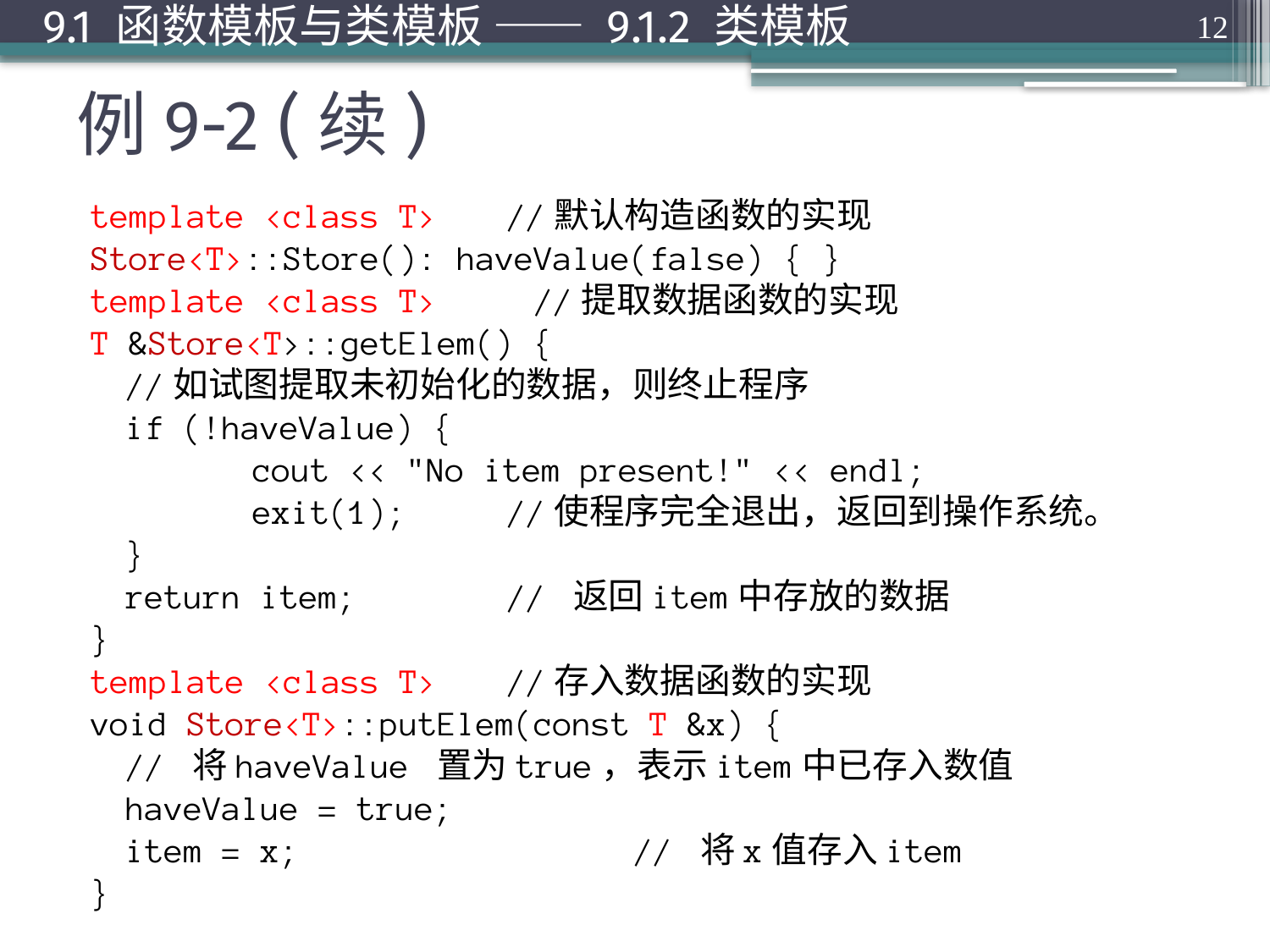

9.1 函数模板与类模板 —— 9.1.2 类模板
12
# 例9-2 (续)
template <class T>	//默认构造函数的实现
Store<T>::Store(): haveValue(false) { }
template <class T>     //提取数据函数的实现
T &Store<T>::getElem() {
	//如试图提取未初始化的数据，则终止程序
	if (!haveValue) {
		cout << "No item present!" << endl;
		exit(1);	//使程序完全退出，返回到操作系统。
	}
	return item;    	// 返回item中存放的数据
}
template <class T>	//存入数据函数的实现
void Store<T>::putElem(const T &x) {
	// 将haveValue 置为true，表示item中已存入数值
	haveValue = true;
	item = x;			// 将x值存入item
}